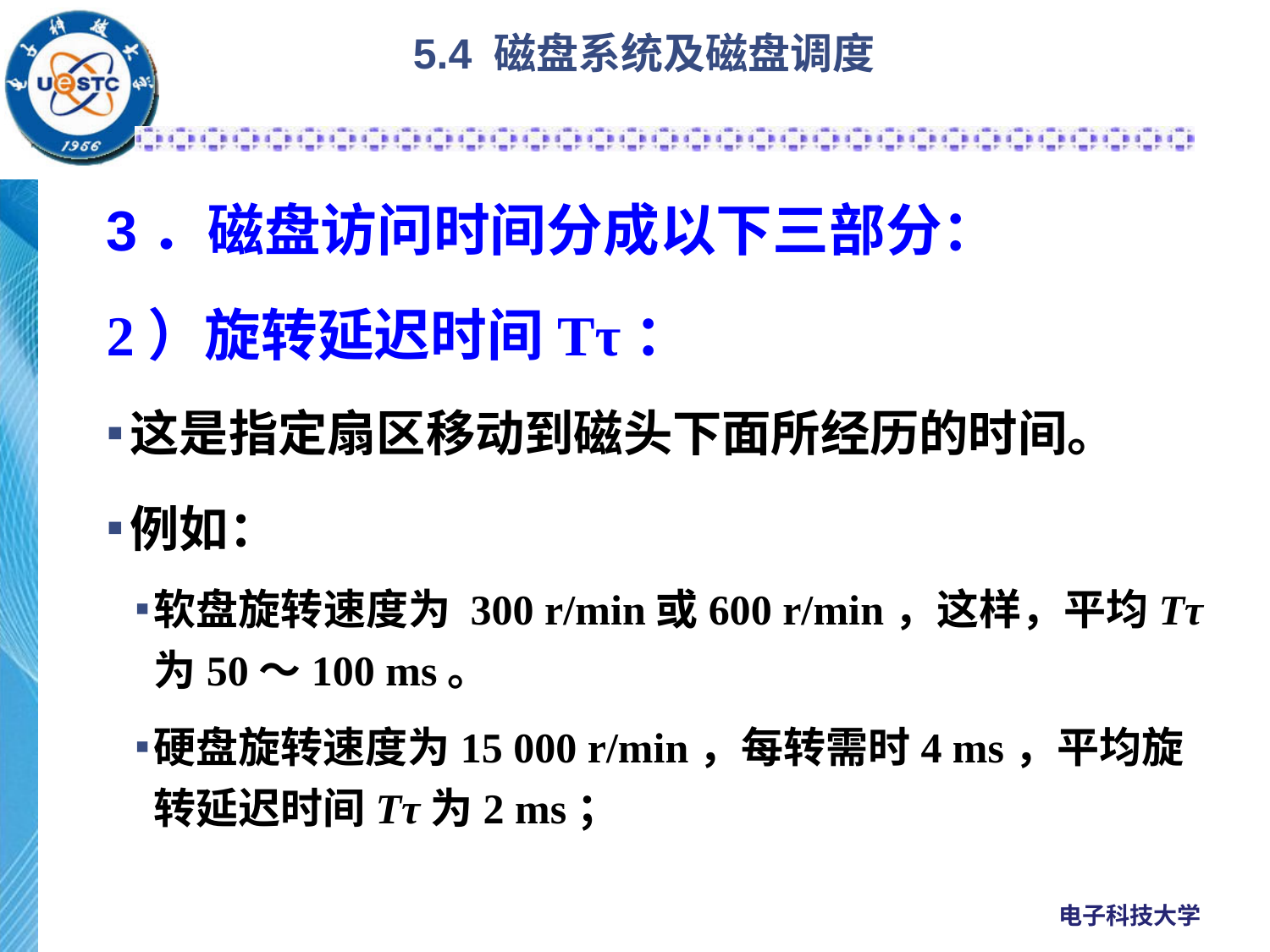

# 5.4 磁盘系统及磁盘调度
3．磁盘访问时间分成以下三部分：
2）旋转延迟时间Tτ：
这是指定扇区移动到磁头下面所经历的时间。
例如：
软盘旋转速度为 300 r/min或600 r/min，这样，平均Tτ 为50～100 ms。
硬盘旋转速度为15 000 r/min，每转需时4 ms，平均旋转延迟时间Tτ为2 ms；